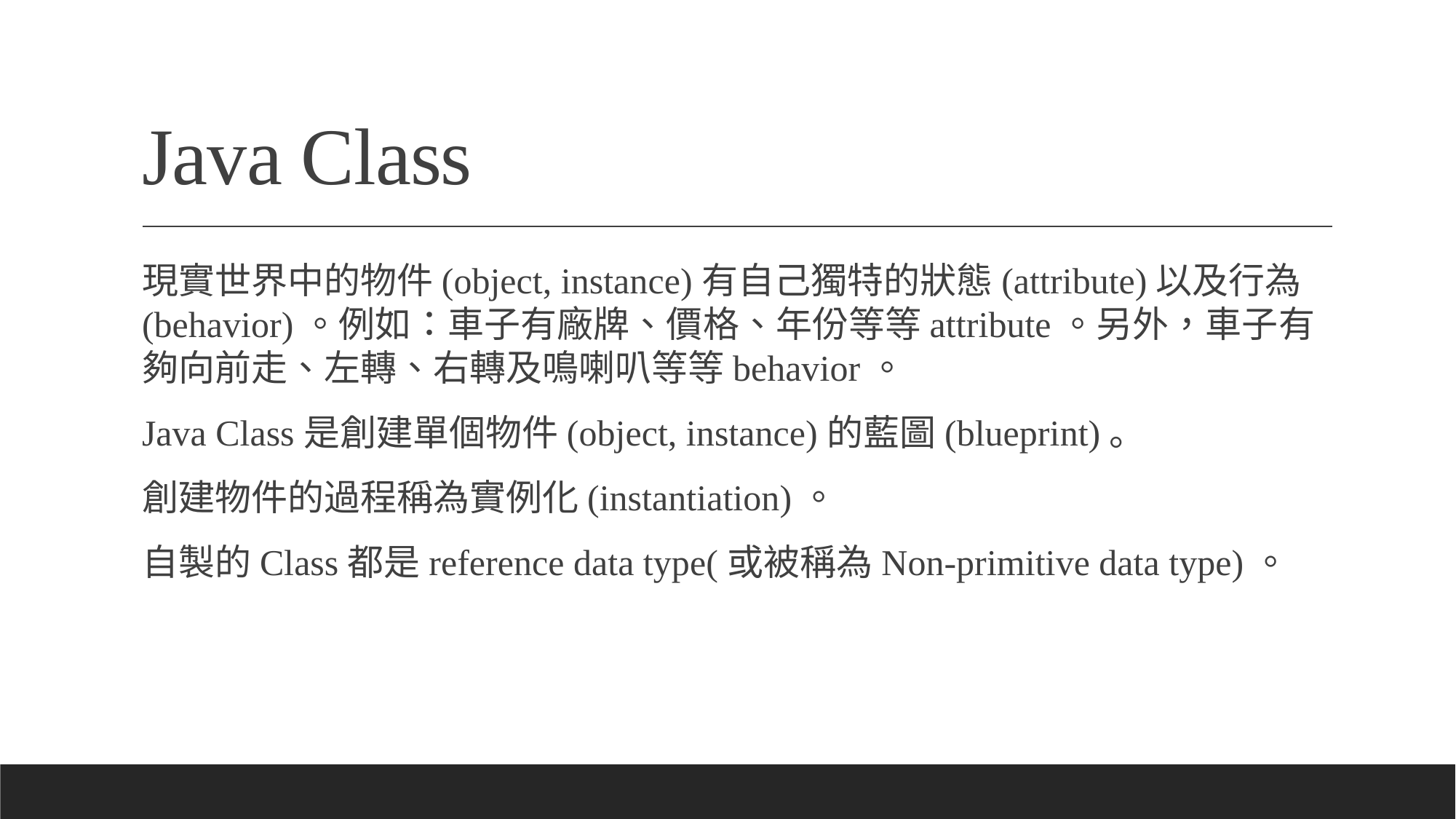

# Java Class
現實世界中的物件(object, instance)有自己獨特的狀態(attribute)以及行為(behavior)。例如：車子有廠牌、價格、年份等等attribute。另外，車子有夠向前走、左轉、右轉及鳴喇叭等等behavior。
Java Class是創建單個物件(object, instance)的藍圖(blueprint)。
創建物件的過程稱為實例化(instantiation)。
自製的Class都是reference data type(或被稱為Non-primitive data type)。